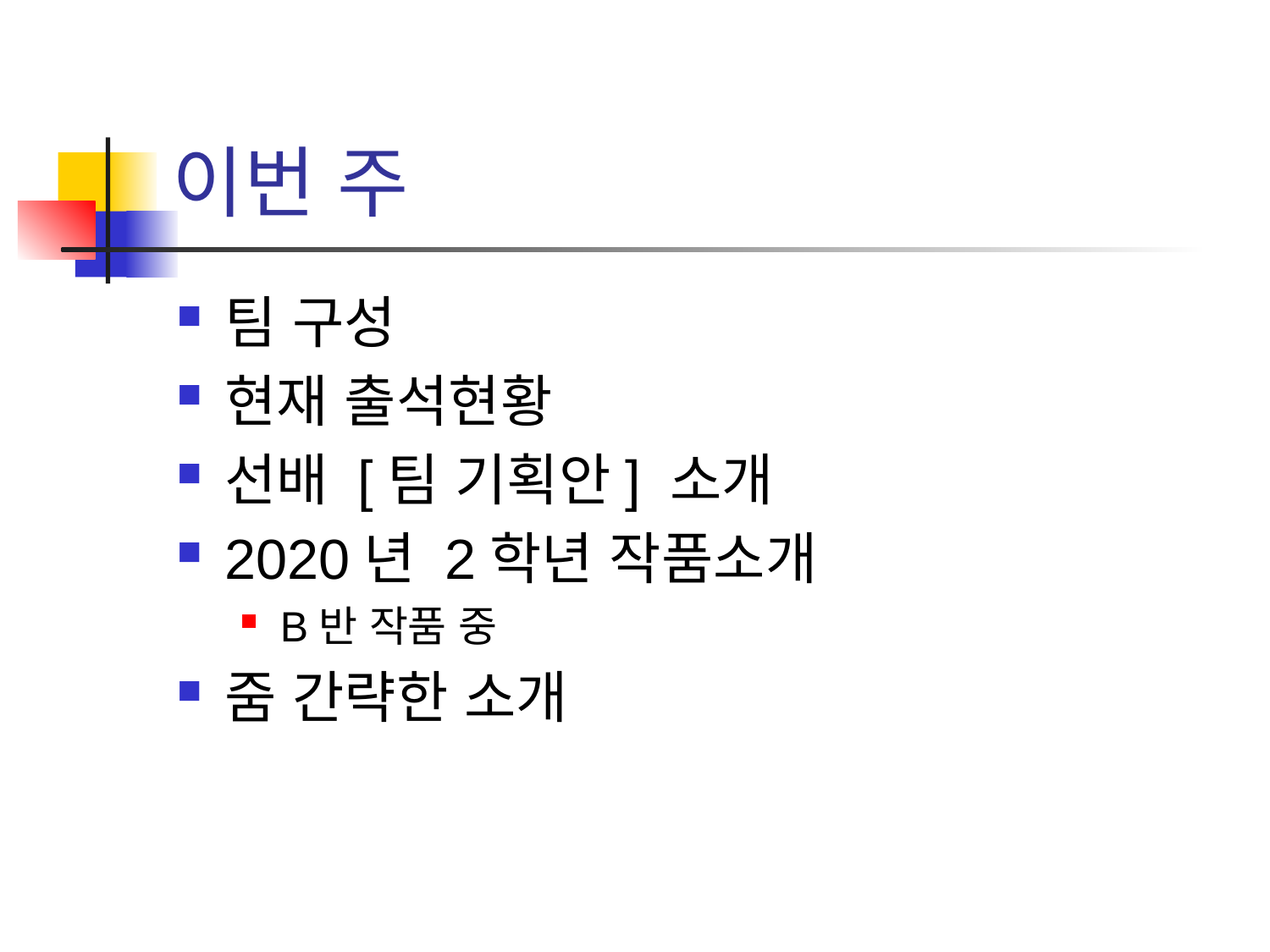

# 이번 주
팀 구성
현재 출석현황
선배 [팀 기획안] 소개
2020년 2학년 작품소개
B반 작품 중
줌 간략한 소개